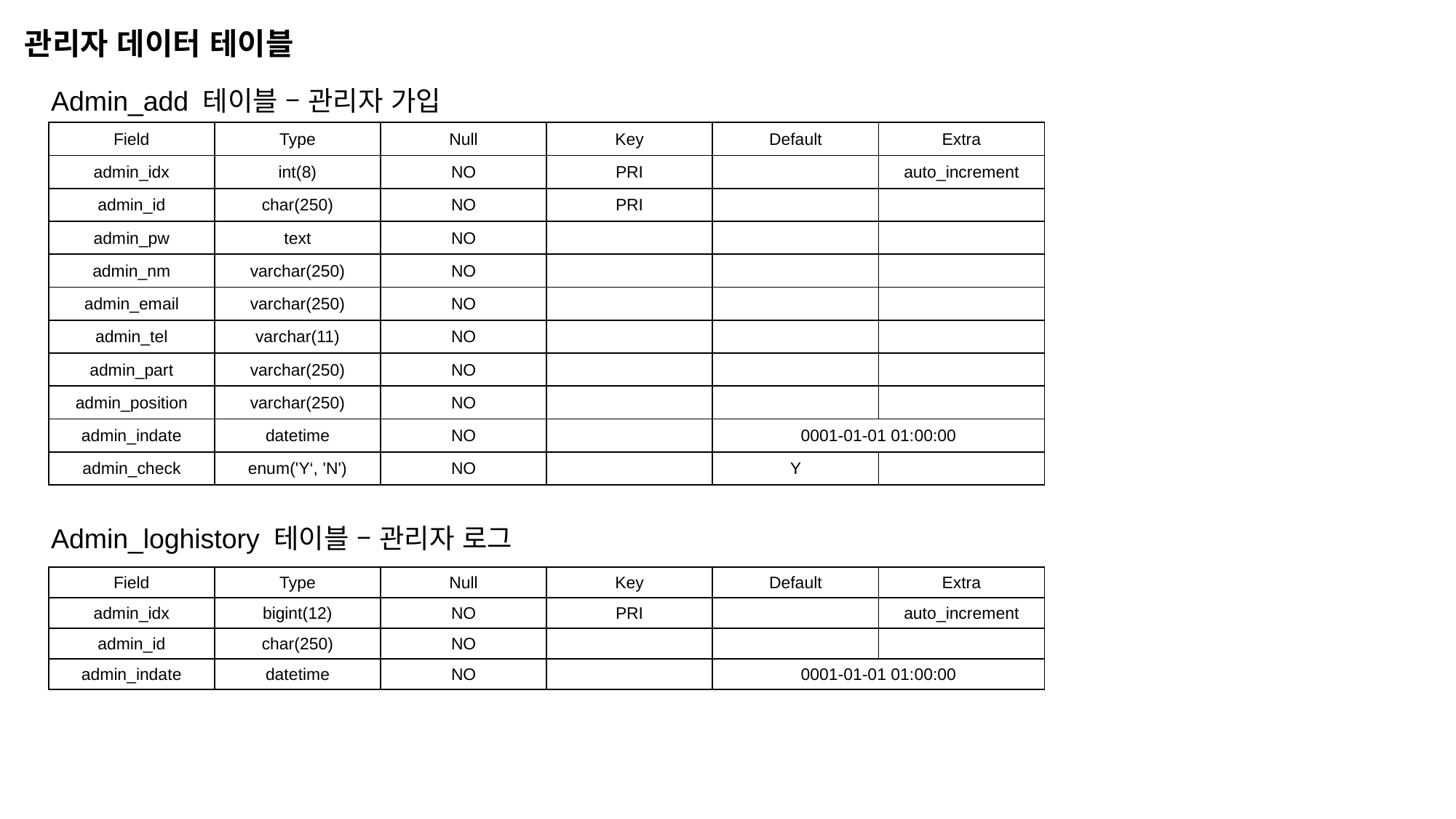

관리자 데이터 테이블
Admin_add 테이블 – 관리자 가입
| Field | Type | Null | Key | Default | Extra |
| --- | --- | --- | --- | --- | --- |
| admin\_idx | int(8) | NO | PRI |  | auto\_increment |
| admin\_id | char(250) | NO | PRI |  |  |
| admin\_pw | text | NO |  |  |  |
| admin\_nm | varchar(250) | NO |  |  |  |
| admin\_email | varchar(250) | NO |  |  |  |
| admin\_tel | varchar(11) | NO |  |  |  |
| admin\_part | varchar(250) | NO |  |  |  |
| admin\_position | varchar(250) | NO |  |  |  |
| admin\_indate | datetime | NO |  | 0001-01-01 01:00:00 |  |
| admin\_check | enum('Y‘, 'N') | NO |  | Y |  |
Admin_loghistory 테이블 – 관리자 로그
| Field | Type | Null | Key | Default | Extra |
| --- | --- | --- | --- | --- | --- |
| admin\_idx | bigint(12) | NO | PRI |  | auto\_increment |
| admin\_id | char(250) | NO |  |  |  |
| admin\_indate | datetime | NO |  | 0001-01-01 01:00:00 |  |